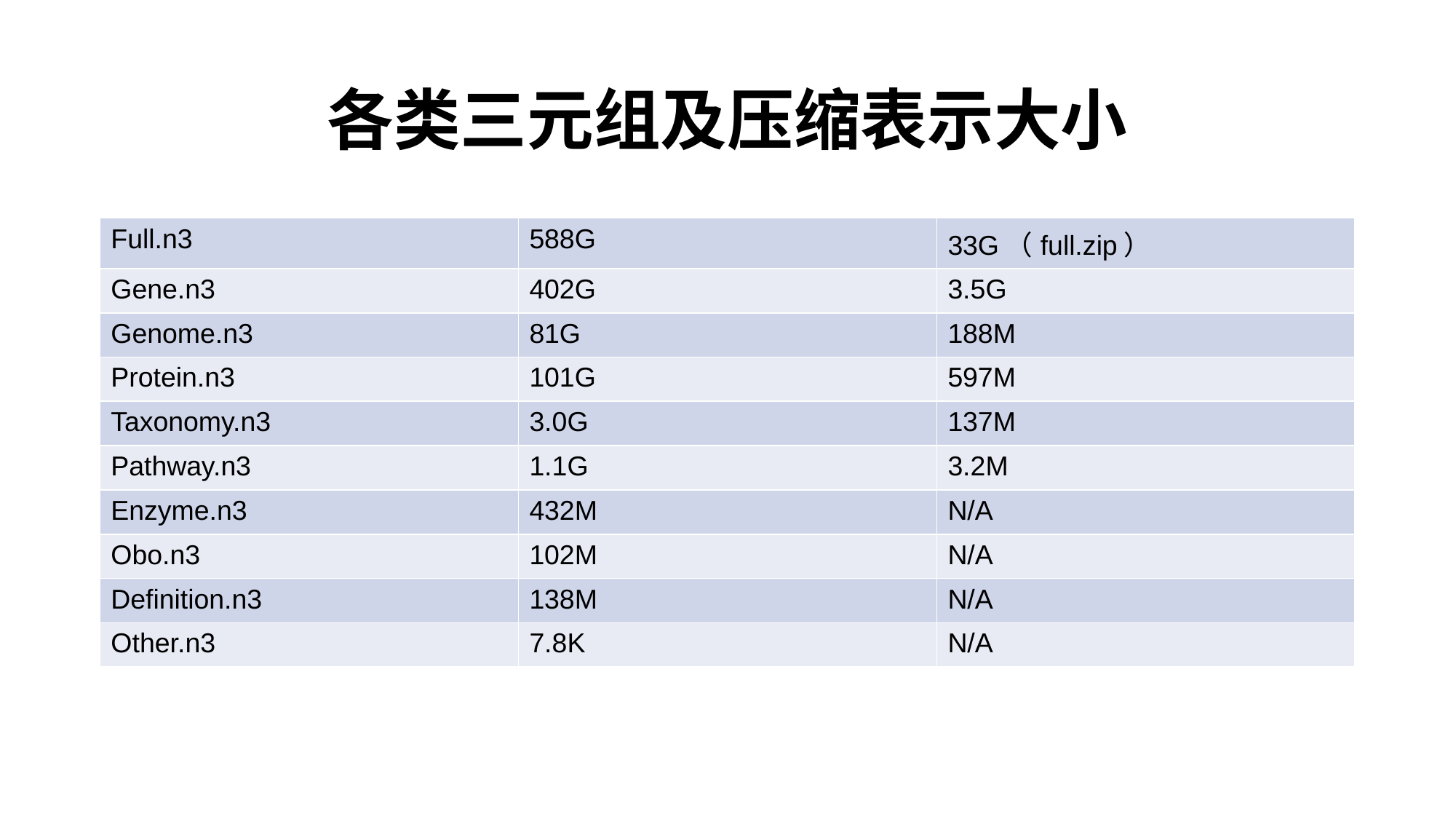

# 各类三元组及压缩表示大小
| Full.n3 | 588G | 33G（full.zip） |
| --- | --- | --- |
| Gene.n3 | 402G | 3.5G |
| Genome.n3 | 81G | 188M |
| Protein.n3 | 101G | 597M |
| Taxonomy.n3 | 3.0G | 137M |
| Pathway.n3 | 1.1G | 3.2M |
| Enzyme.n3 | 432M | N/A |
| Obo.n3 | 102M | N/A |
| Definition.n3 | 138M | N/A |
| Other.n3 | 7.8K | N/A |